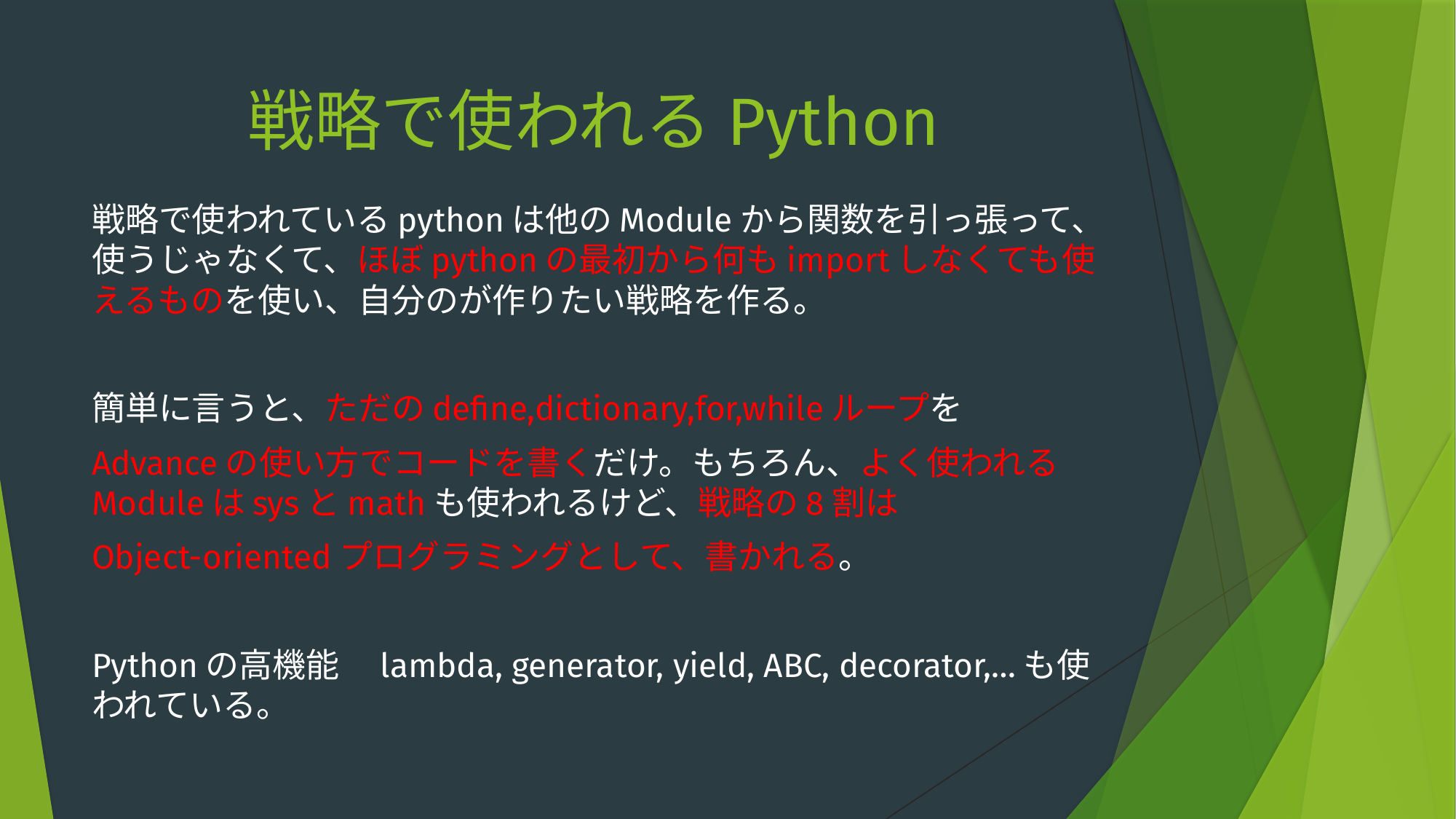

# 戦略で使われるPython
戦略で使われているpythonは他のModuleから関数を引っ張って、使うじゃなくて、ほぼpythonの最初から何もimportしなくても使えるものを使い、自分のが作りたい戦略を作る。

簡単に言うと、ただのdefine,dictionary,for,whileループを
Advanceの使い方でコードを書くだけ。もちろん、よく使われるModuleはsysとmathも使われるけど、戦略の8割は
Object-orientedプログラミングとして、書かれる。

Pythonの高機能　lambda, generator, yield, ABC, decorator,…も使われている。